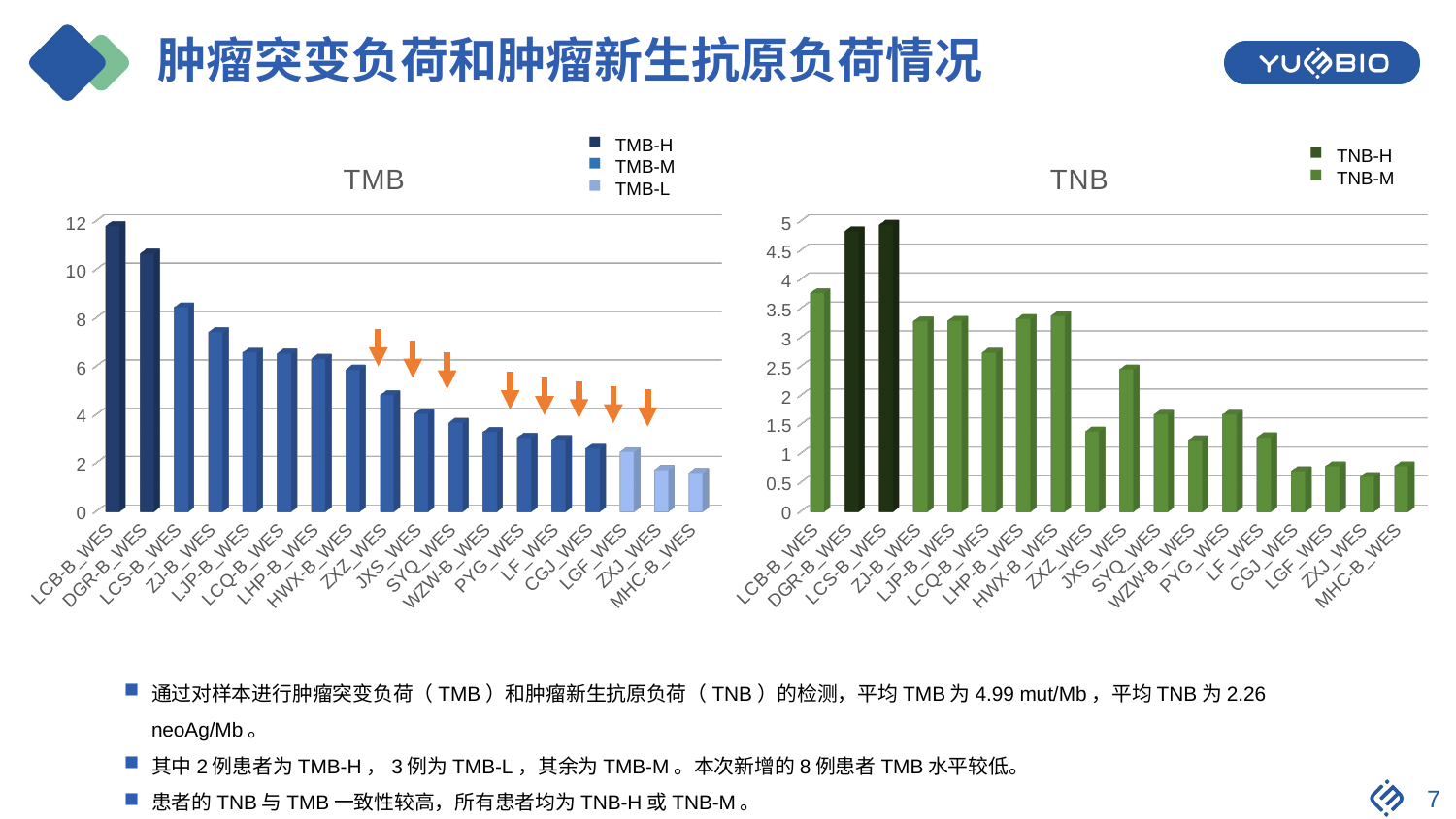

# 肿瘤突变负荷和肿瘤新生抗原负荷情况
TMB-H
TMB-M
TMB-L

[unsupported chart]

[unsupported chart]

TNB-H
TNB-M
通过对样本进行肿瘤突变负荷（TMB）和肿瘤新生抗原负荷（TNB）的检测，平均TMB为4.99 mut/Mb，平均TNB为2.26 neoAg/Mb。
其中2例患者为TMB-H，3例为TMB-L，其余为TMB-M。本次新增的8例患者TMB水平较低。
患者的TNB与TMB一致性较高，所有患者均为TNB-H或TNB-M。